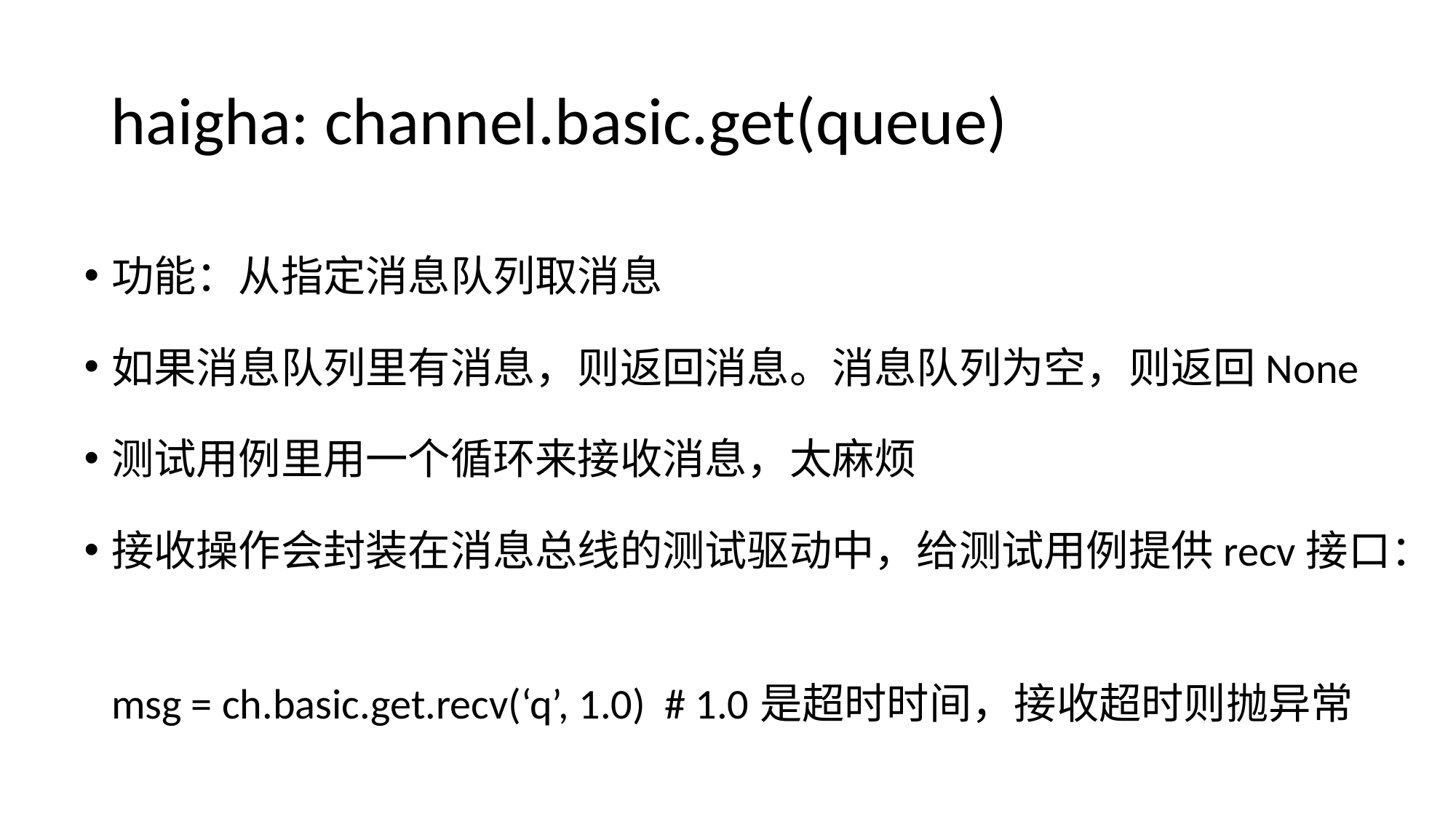

# haigha: channel.basic.get(queue)
功能：从指定消息队列取消息
如果消息队列里有消息，则返回消息。消息队列为空，则返回None
测试用例里用一个循环来接收消息，太麻烦
接收操作会封装在消息总线的测试驱动中，给测试用例提供recv接口：
msg = ch.basic.get.recv(‘q’, 1.0)  # 1.0是超时时间，接收超时则抛异常